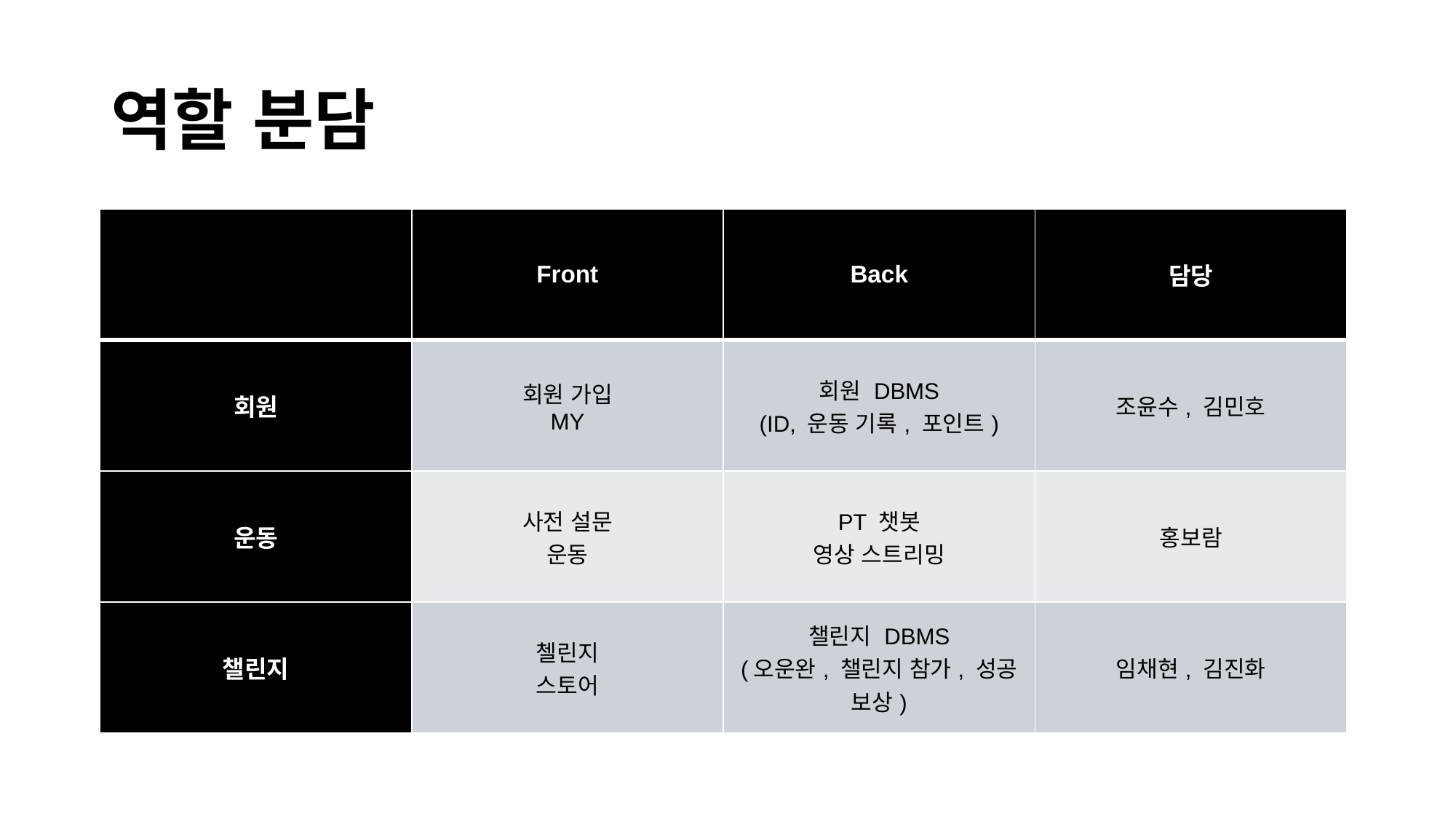

# 역할 분담
|  | Front | Back | 담당 |
| --- | --- | --- | --- |
| 회원 | 회원 가입 MY | 회원 DBMS (ID, 운동 기록, 포인트) | 조윤수, 김민호 |
| 운동 | 사전 설문 운동 | PT 챗봇 영상 스트리밍 | 홍보람 |
| 챌린지 | 첼린지 스토어 | 챌린지 DBMS (오운완, 챌린지 참가, 성공 보상) | 임채현, 김진화 |